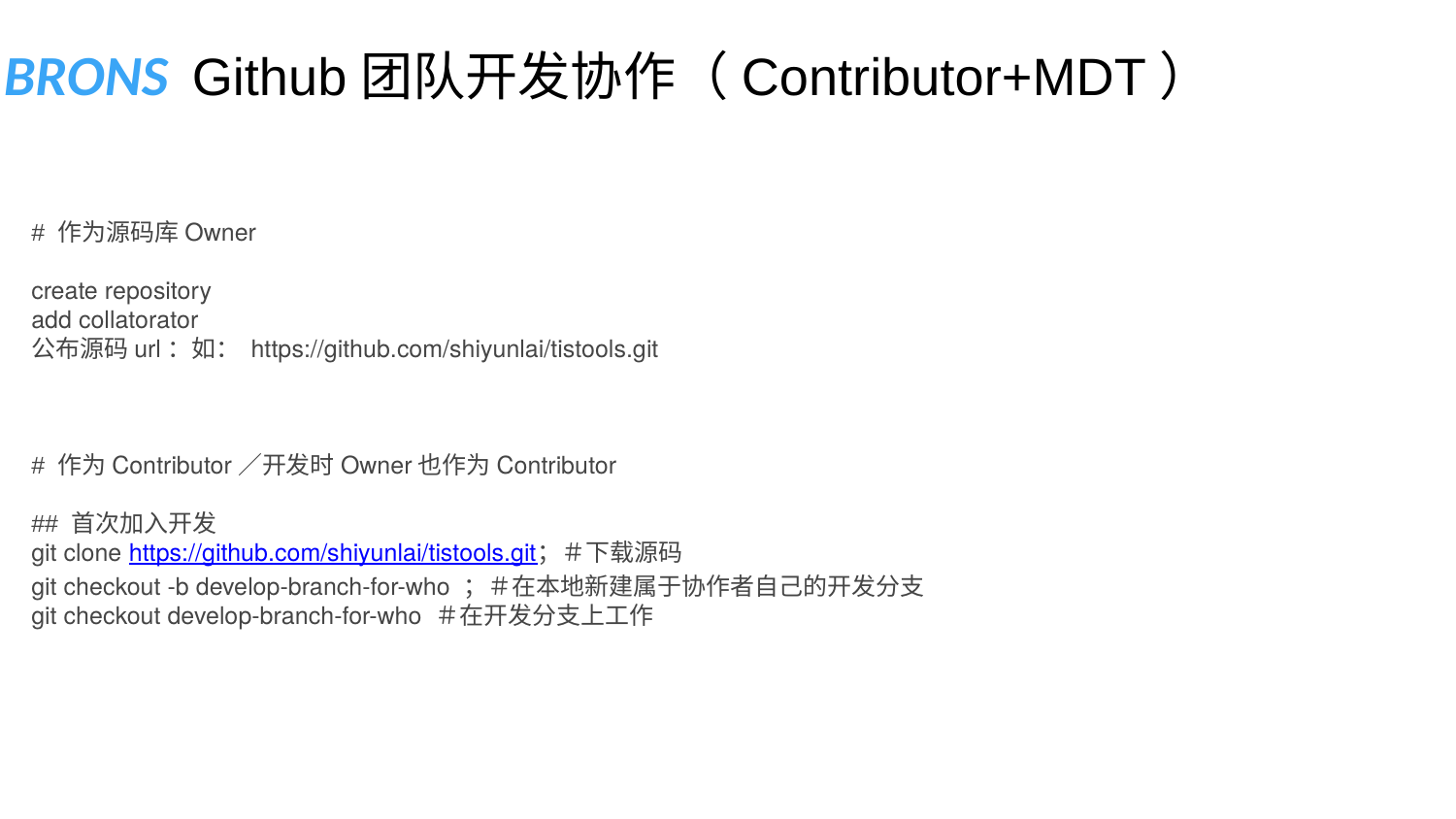

# Github团队开发协作（Contributor+MDT）
# 作为源码库Owner

create repository
add collatorator
公布源码url：如： https://github.com/shiyunlai/tistools.git
# 作为Contributor／开发时Owner也作为Contributor

## 首次加入开发
git clone https://github.com/shiyunlai/tistools.git；＃下载源码
git checkout -b develop-branch-for-who ；＃在本地新建属于协作者自己的开发分支
git checkout develop-branch-for-who ＃在开发分支上工作